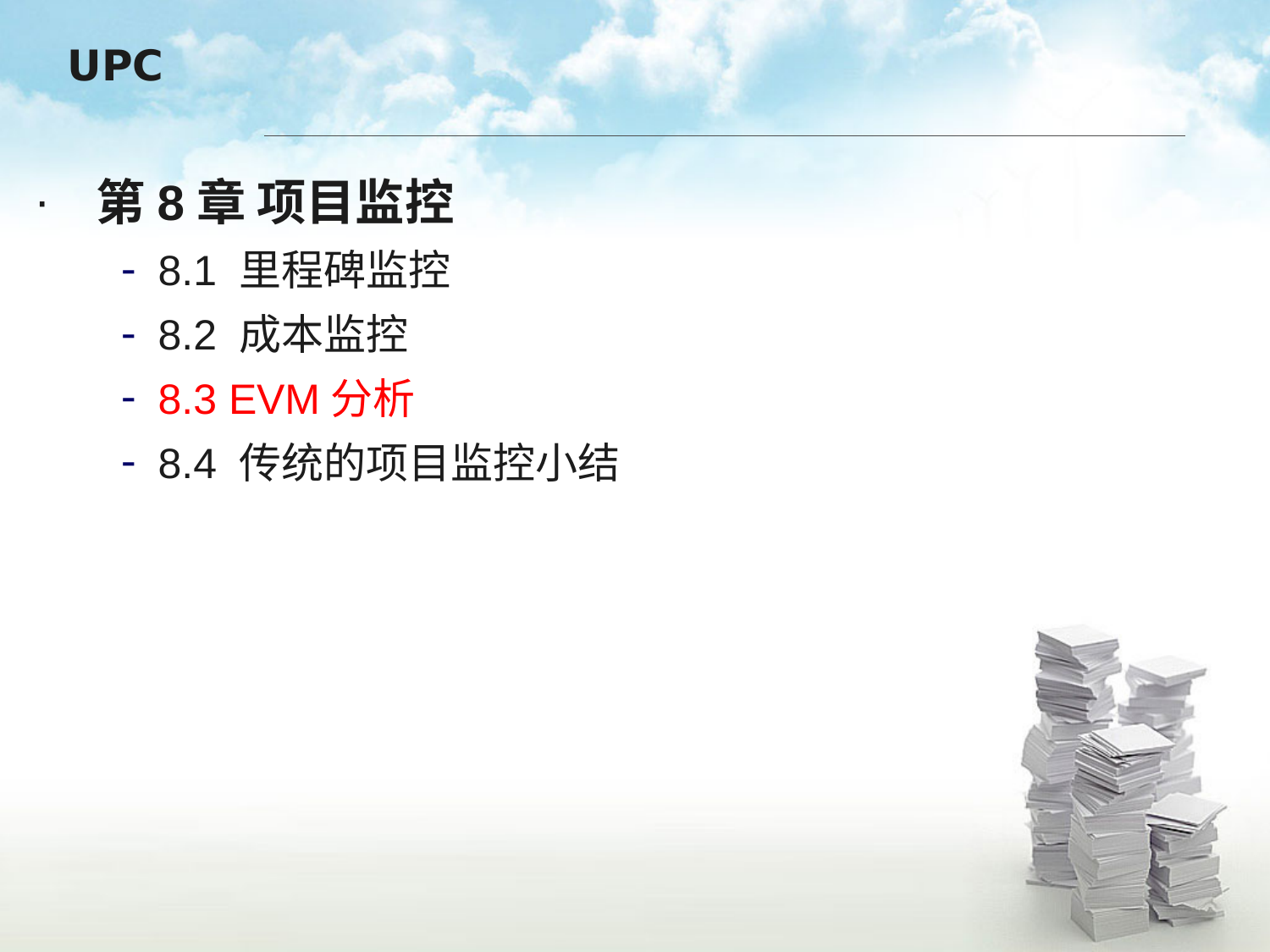

第8章 项目监控
8.1 里程碑监控
8.2 成本监控
8.3 EVM分析
8.4 传统的项目监控小结